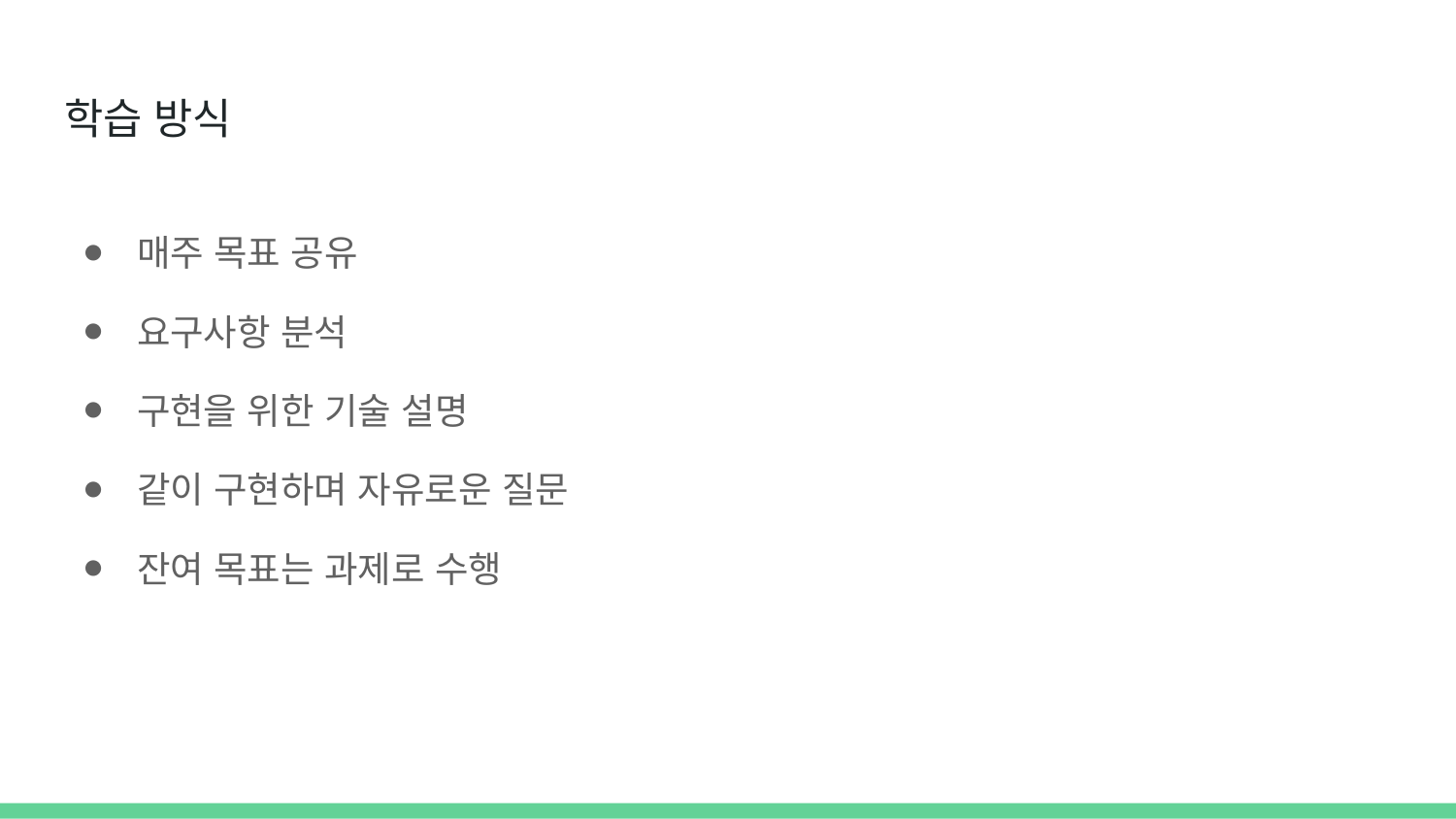

# 학습 방식
매주 목표 공유
요구사항 분석
구현을 위한 기술 설명
같이 구현하며 자유로운 질문
잔여 목표는 과제로 수행